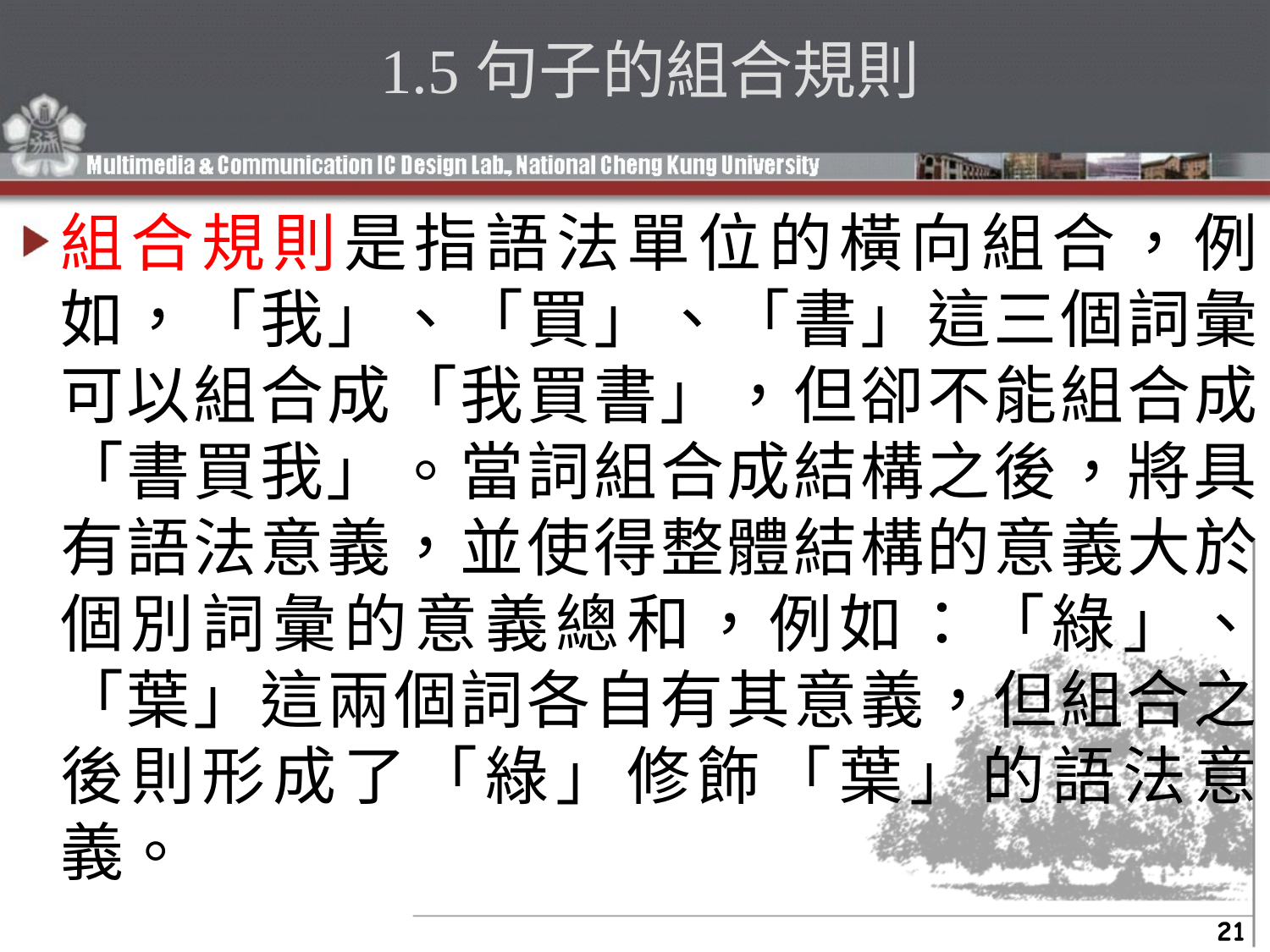

# 1.5句子的組合規則
組合規則是指語法單位的橫向組合，例如，「我」、「買」、「書」這三個詞彙可以組合成「我買書」，但卻不能組合成「書買我」。當詞組合成結構之後，將具有語法意義，並使得整體結構的意義大於個別詞彙的意義總和，例如：「綠」、「葉」這兩個詞各自有其意義，但組合之後則形成了「綠」修飾「葉」的語法意義。

21